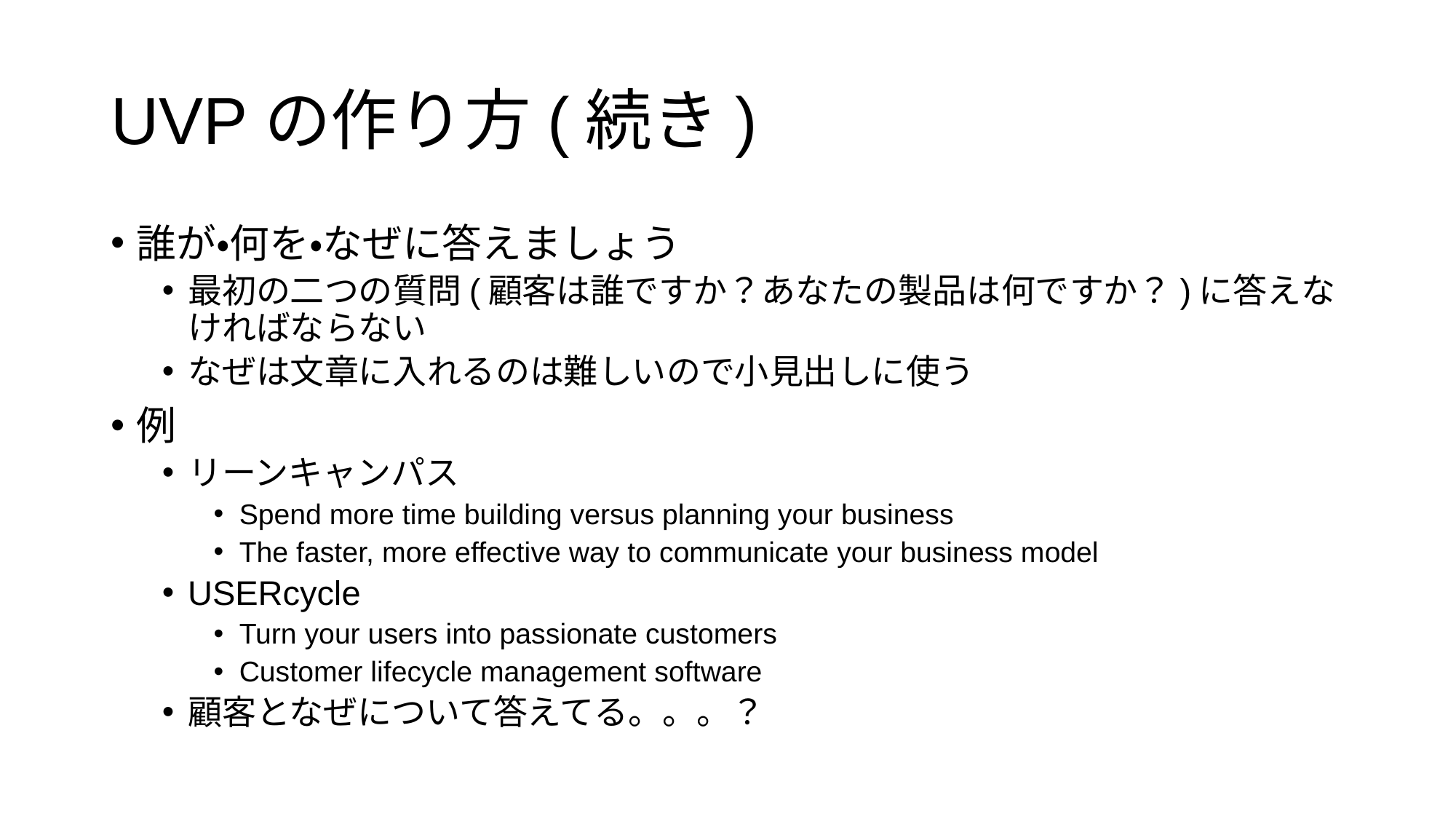

# UVPの作り方(続き)
誰が・何を・なぜに答えましょう
最初の二つの質問(顧客は誰ですか？あなたの製品は何ですか？)に答えなければならない
なぜは文章に入れるのは難しいので小見出しに使う
例
リーンキャンパス
Spend more time building versus planning your business
The faster, more effective way to communicate your business model
USERcycle
Turn your users into passionate customers
Customer lifecycle management software
顧客となぜについて答えてる。。。？